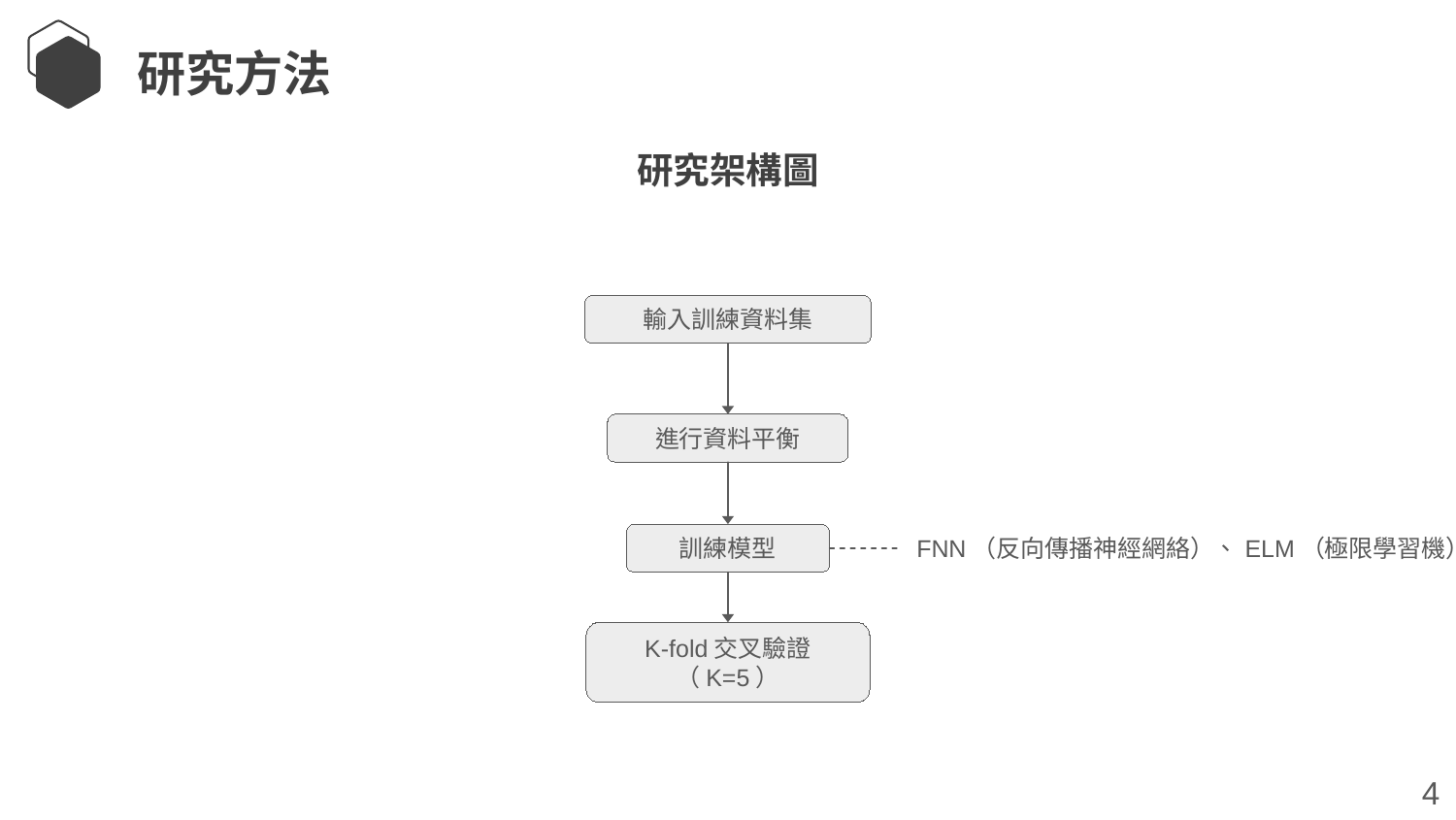

研究方法
研究架構圖
輸入訓練資料集
進行資料平衡
訓練模型
K-fold交叉驗證（K=5）
FNN（反向傳播神經網絡）、ELM（極限學習機）
4